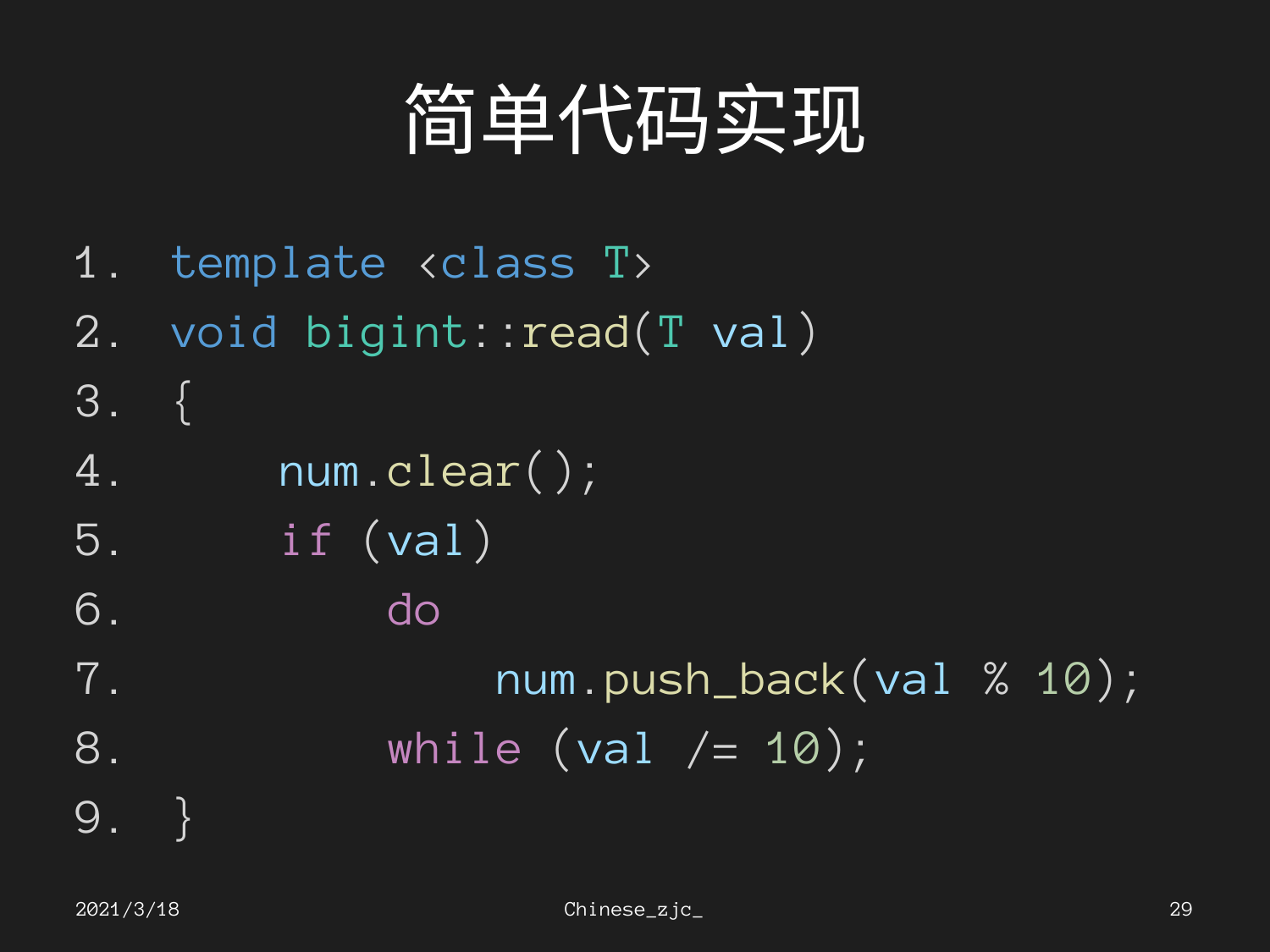

# 简单代码实现
 template <class T>
 void bigint::read(T val)
 {
     num.clear();
     if (val)
         do
             num.push_back(val % 10);
         while (val /= 10);
 }
2021/3/18
Chinese_zjc_
29